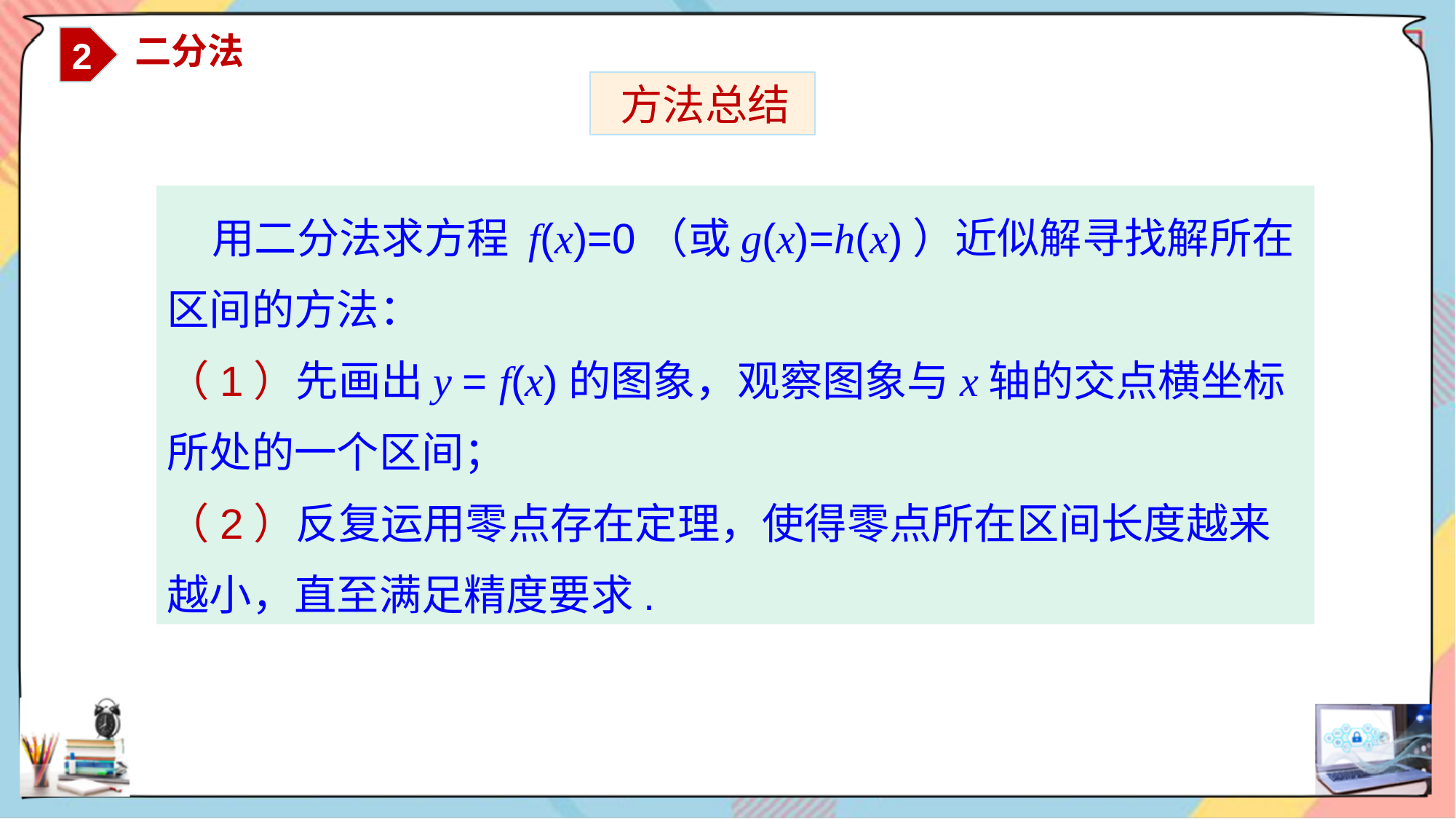

2
 二分法
 方法总结
    用二分法求方程 f(x)=0（或g(x)=h(x)）近似解寻找解所在区间的方法：
（1）先画出y = f(x)的图象，观察图象与x轴的交点横坐标所处的一个区间；
（2）反复运用零点存在定理，使得零点所在区间长度越来越小，直至满足精度要求.